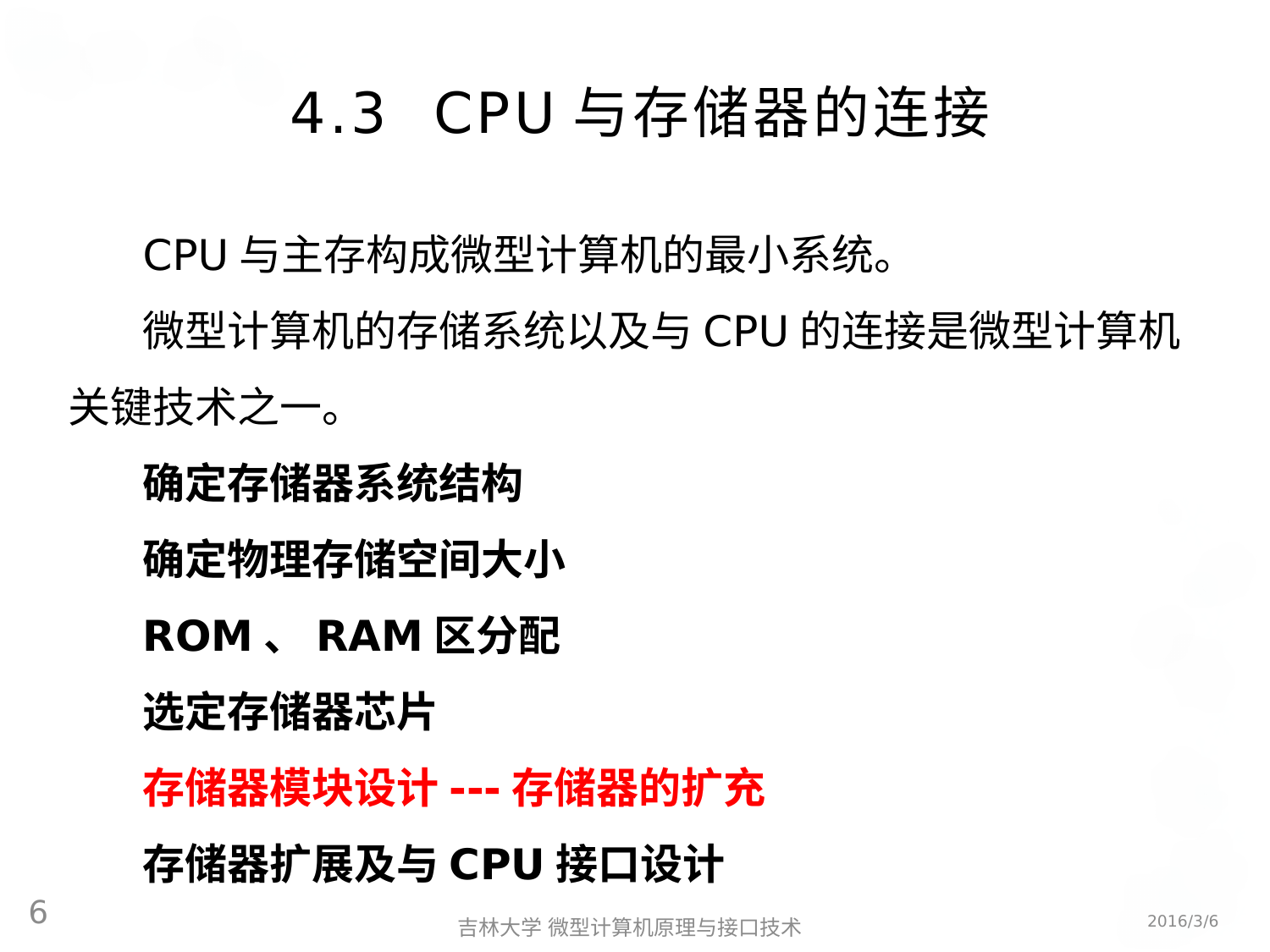

# 4.3  CPU与存储器的连接
CPU与主存构成微型计算机的最小系统。
微型计算机的存储系统以及与CPU的连接是微型计算机关键技术之一。
确定存储器系统结构
确定物理存储空间大小
ROM、RAM区分配
选定存储器芯片
存储器模块设计---存储器的扩充
存储器扩展及与CPU接口设计
6
2016/3/6
吉林大学 微型计算机原理与接口技术